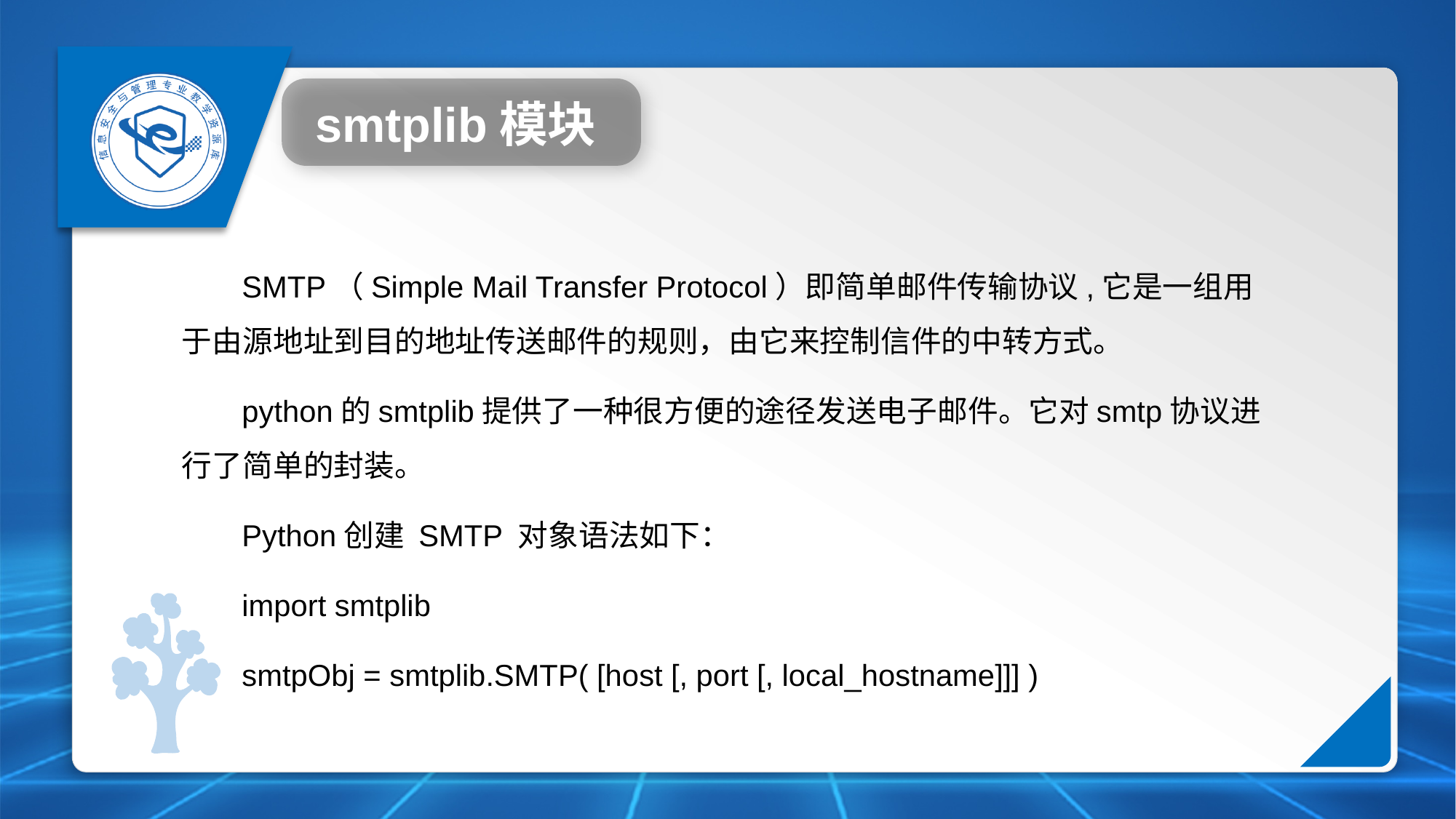

smtplib模块
SMTP（Simple Mail Transfer Protocol）即简单邮件传输协议,它是一组用于由源地址到目的地址传送邮件的规则，由它来控制信件的中转方式。
python的smtplib提供了一种很方便的途径发送电子邮件。它对smtp协议进行了简单的封装。
Python创建 SMTP 对象语法如下：
import smtplib
smtpObj = smtplib.SMTP( [host [, port [, local_hostname]]] )